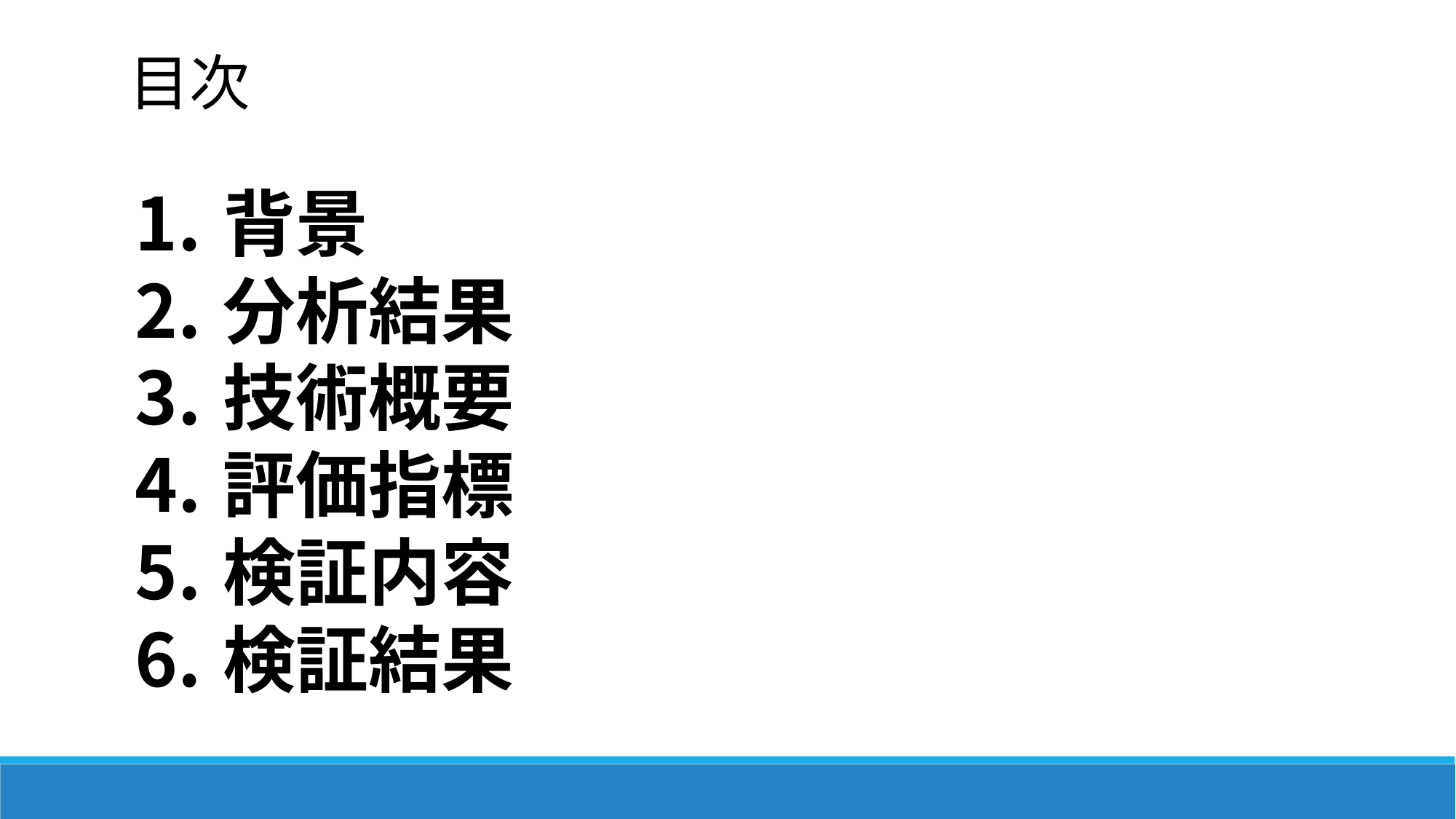

目次
背景
分析結果
技術概要
評価指標
検証内容
検証結果